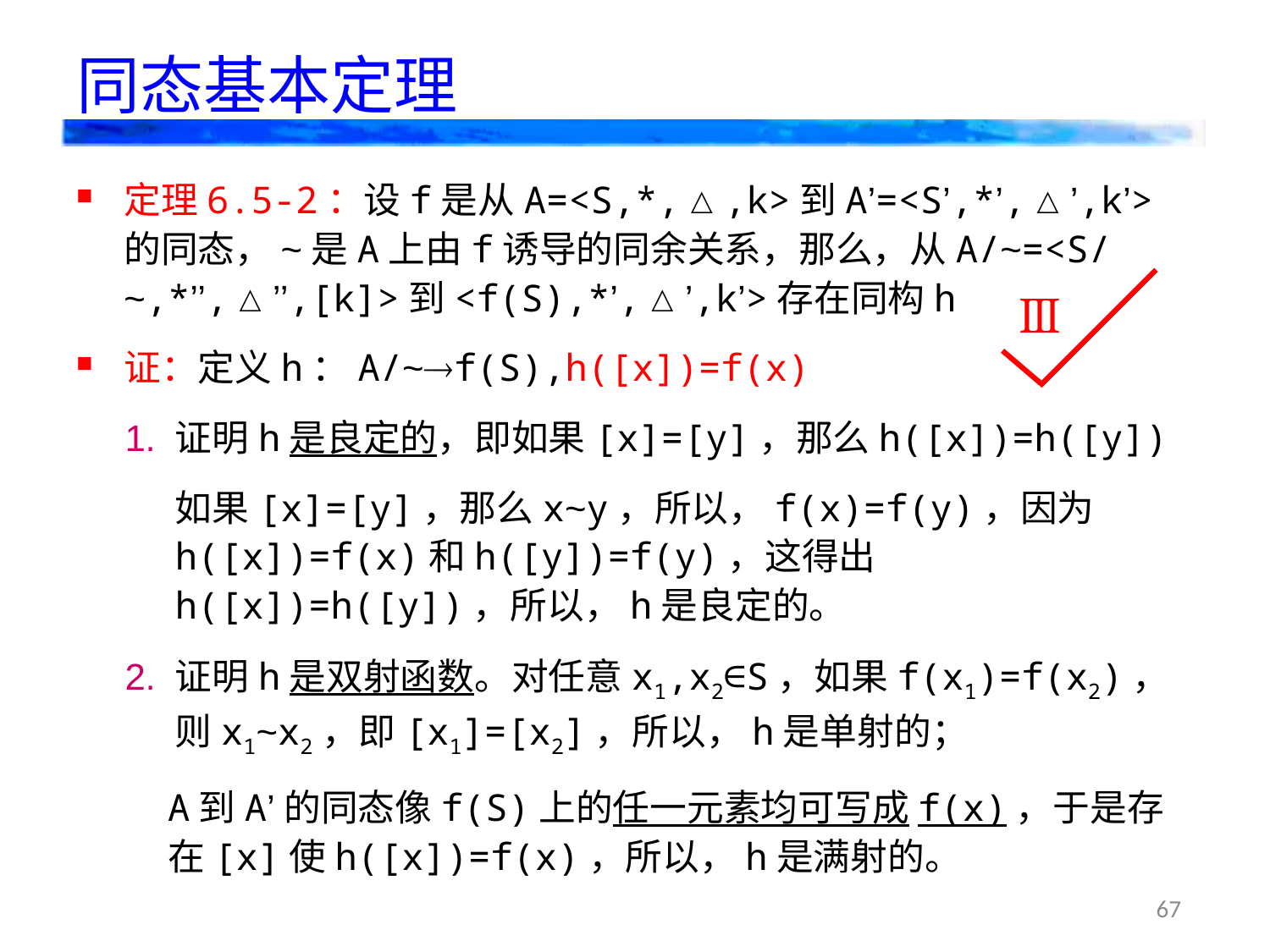

# 同态基本定理
定理6.5-2：设f是从A=<S,*,△,k>到A’=<S’,*’,△’,k’>的同态，~是A上由f诱导的同余关系，那么，从A/~=<S/~,*’’,△’’,[k]>到<f(S),*’,△’,k’>存在同构h
证：定义h：A/~→f(S),h([x])=f(x)
证明h是良定的，即如果[x]=[y]，那么h([x])=h([y])
如果[x]=[y]，那么x~y，所以，f(x)=f(y)，因为h([x])=f(x)和h([y])=f(y)，这得出h([x])=h([y])，所以，h是良定的。
证明h是双射函数。对任意x1,x2∈S，如果f(x1)=f(x2)，则x1~x2，即[x1]=[x2]，所以，h是单射的；
A到A’的同态像f(S)上的任一元素均可写成f(x)，于是存在[x]使h([x])=f(x)，所以，h是满射的。

Ⅲ
67